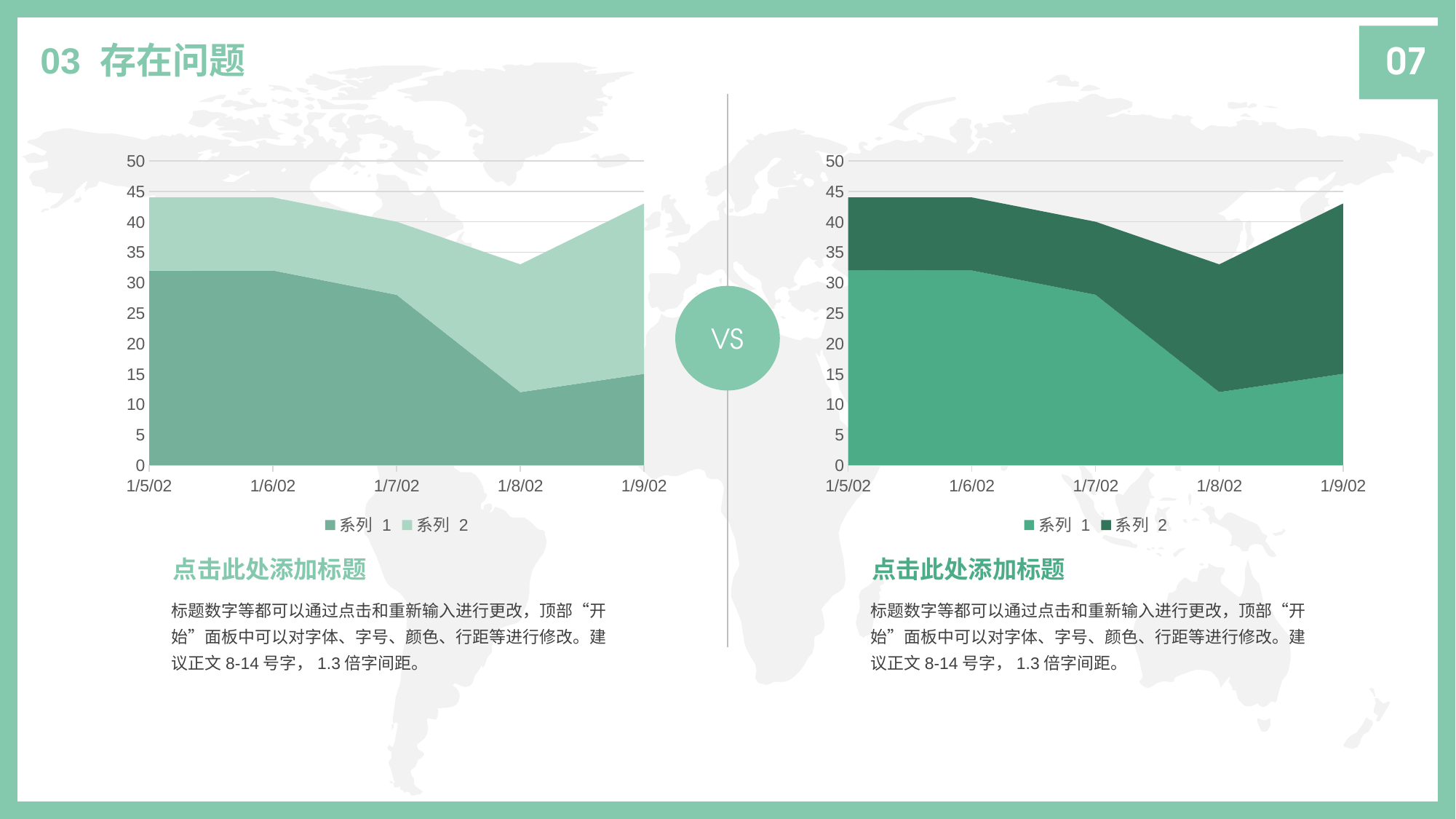

07
03 存在问题

### Chart

| Category | 系列 1 | 系列 2 |
|---|---|---|
| 37261 | 32.0 | 12.0 |
| 37262 | 32.0 | 12.0 |
| 37263 | 28.0 | 12.0 |
| 37264 | 12.0 | 21.0 |
| 37265 | 15.0 | 28.0 |

### Chart

| Category | 系列 1 | 系列 2 |
|---|---|---|
| 37261 | 32.0 | 12.0 |
| 37262 | 32.0 | 12.0 |
| 37263 | 28.0 | 12.0 |
| 37264 | 12.0 | 21.0 |
| 37265 | 15.0 | 28.0 |
VS
点击此处添加标题
点击此处添加标题
标题数字等都可以通过点击和重新输入进行更改，顶部“开始”面板中可以对字体、字号、颜色、行距等进行修改。建议正文8-14号字，1.3倍字间距。
标题数字等都可以通过点击和重新输入进行更改，顶部“开始”面板中可以对字体、字号、颜色、行距等进行修改。建议正文8-14号字，1.3倍字间距。